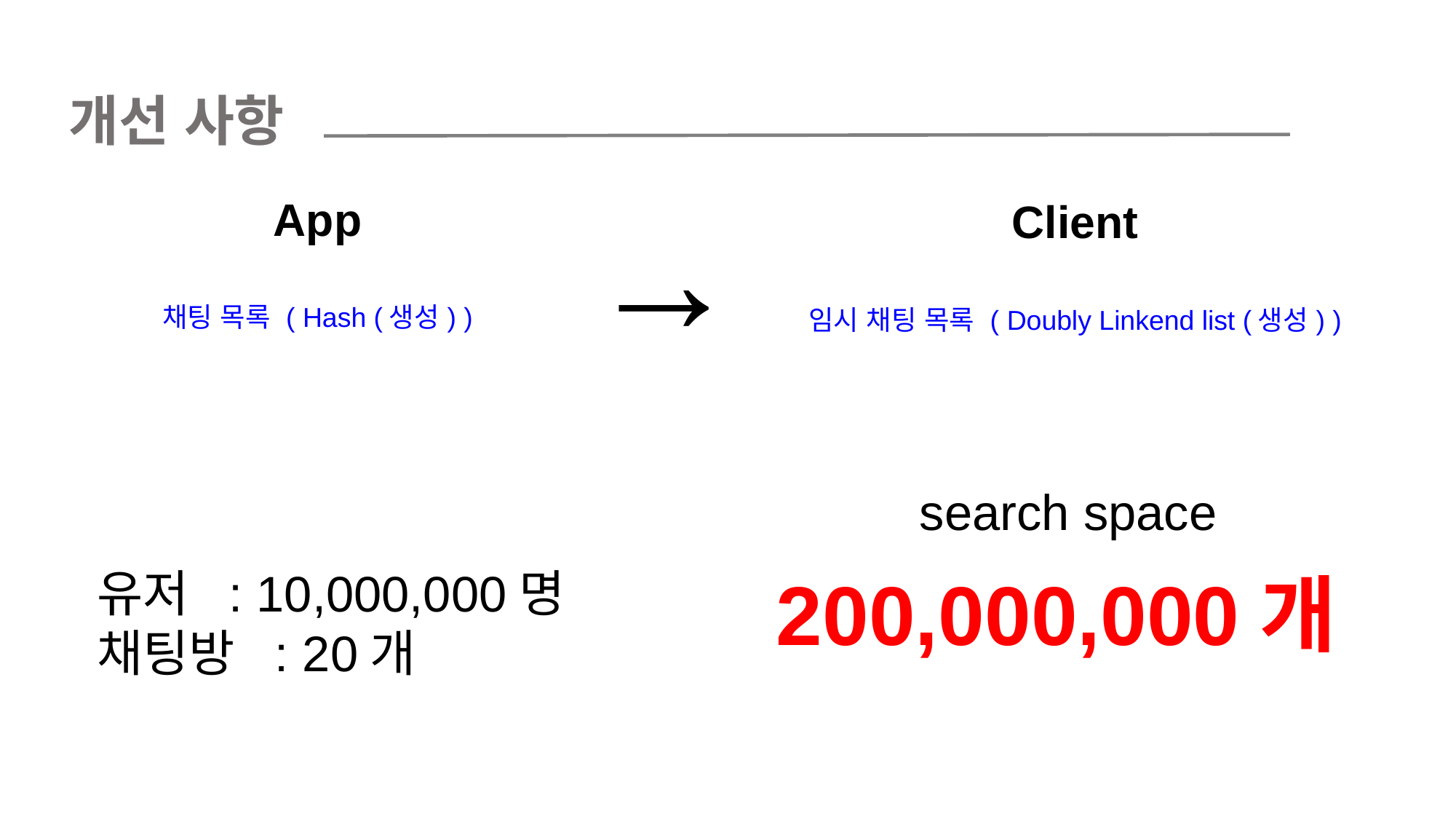

개선 사항
→

| Client |
| --- |
| 임시 채팅 목록 ( Doubly Linkend list (생성) ) |
| App |
| --- |
| 채팅 목록 ( Hash (생성) ) |
search space
유저  : 10,000,000명
채팅방  : 20개
200,000,000개